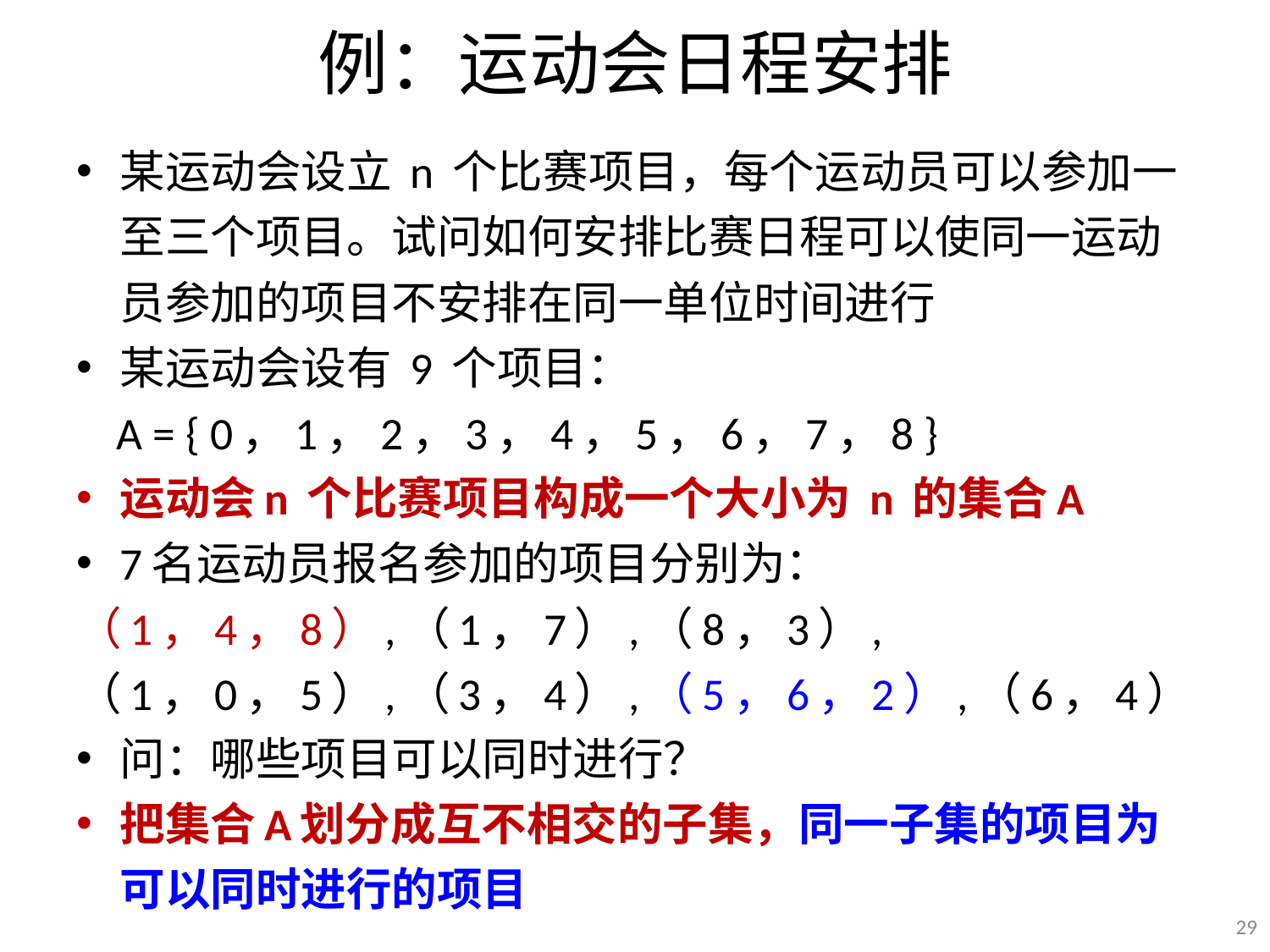

# 例：运动会日程安排
某运动会设立 n 个比赛项目，每个运动员可以参加一至三个项目。试问如何安排比赛日程可以使同一运动员参加的项目不安排在同一单位时间进行
某运动会设有 9 个项目：
    A = { 0，1，2，3，4，5，6，7，8 }
运动会n 个比赛项目构成一个大小为 n 的集合A
7名运动员报名参加的项目分别为：
（1，4，8）,（1，7）,（8，3）,
（1，0，5）,（3，4）,（5，6，2）,（6，4）
问：哪些项目可以同时进行？
把集合A划分成互不相交的子集，同一子集的项目为可以同时进行的项目

29